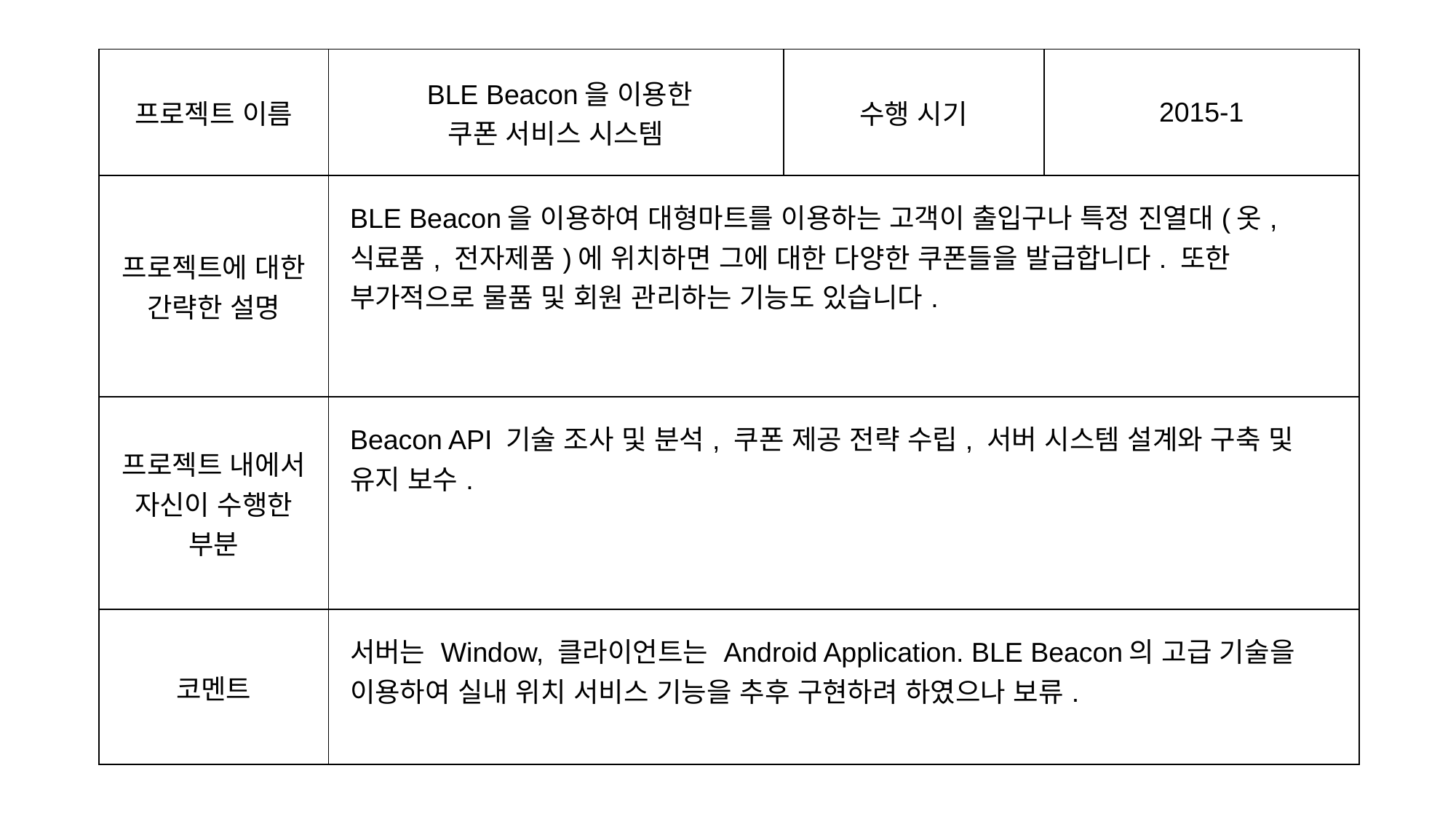

| 프로젝트 이름 | BLE Beacon을 이용한 쿠폰 서비스 시스템 | 수행 시기 | 2015-1 |
| --- | --- | --- | --- |
| 프로젝트에 대한 간략한 설명 | BLE Beacon을 이용하여 대형마트를 이용하는 고객이 출입구나 특정 진열대(옷, 식료품, 전자제품)에 위치하면 그에 대한 다양한 쿠폰들을 발급합니다. 또한 부가적으로 물품 및 회원 관리하는 기능도 있습니다. |  |  |
| 프로젝트 내에서 자신이 수행한 부분 | Beacon API 기술 조사 및 분석, 쿠폰 제공 전략 수립, 서버 시스템 설계와 구축 및 유지 보수. |  |  |
| 코멘트 | 서버는 Window, 클라이언트는 Android Application. BLE Beacon의 고급 기술을 이용하여 실내 위치 서비스 기능을 추후 구현하려 하였으나 보류. |  |  |